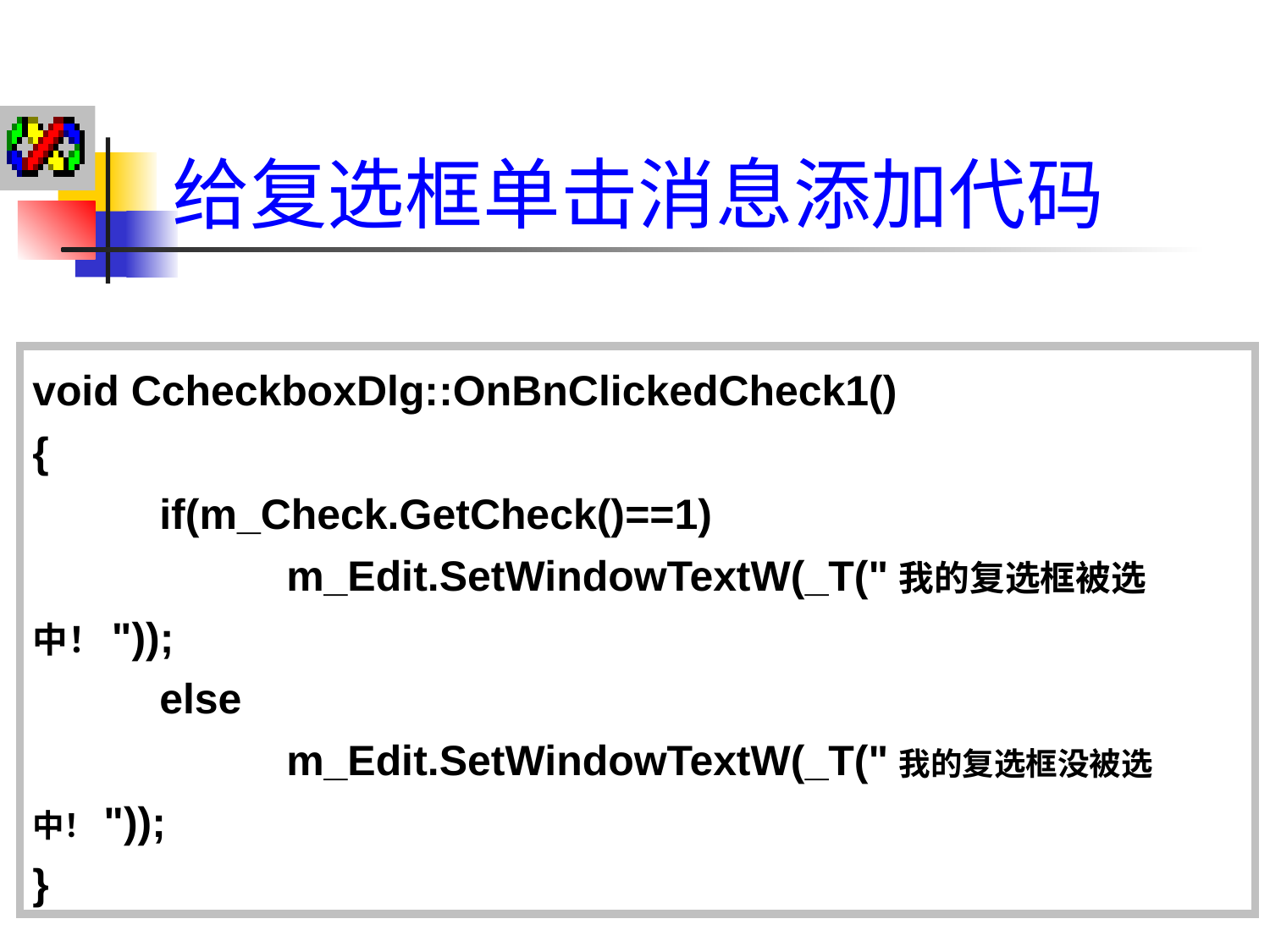

给复选框单击消息添加代码
void CcheckboxDlg::OnBnClickedCheck1()
{
	if(m_Check.GetCheck()==1)
		m_Edit.SetWindowTextW(_T("我的复选框被选中！"));
	else
		m_Edit.SetWindowTextW(_T("我的复选框没被选中！"));
}